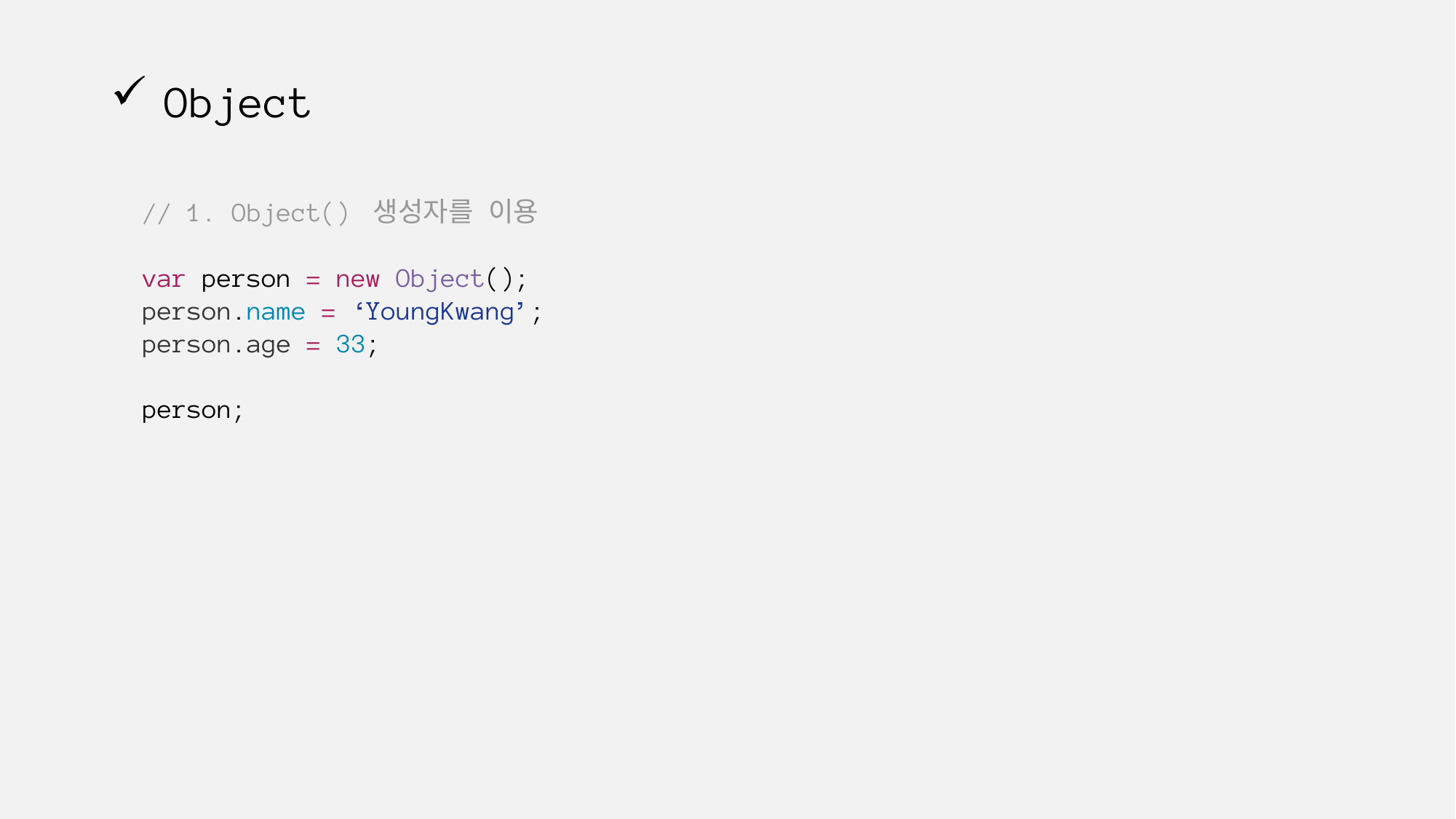

# Object
// 1. Object() 생성자를 이용

var person = new Object();
person.name = ‘YoungKwang’;
person.age = 33;

person;